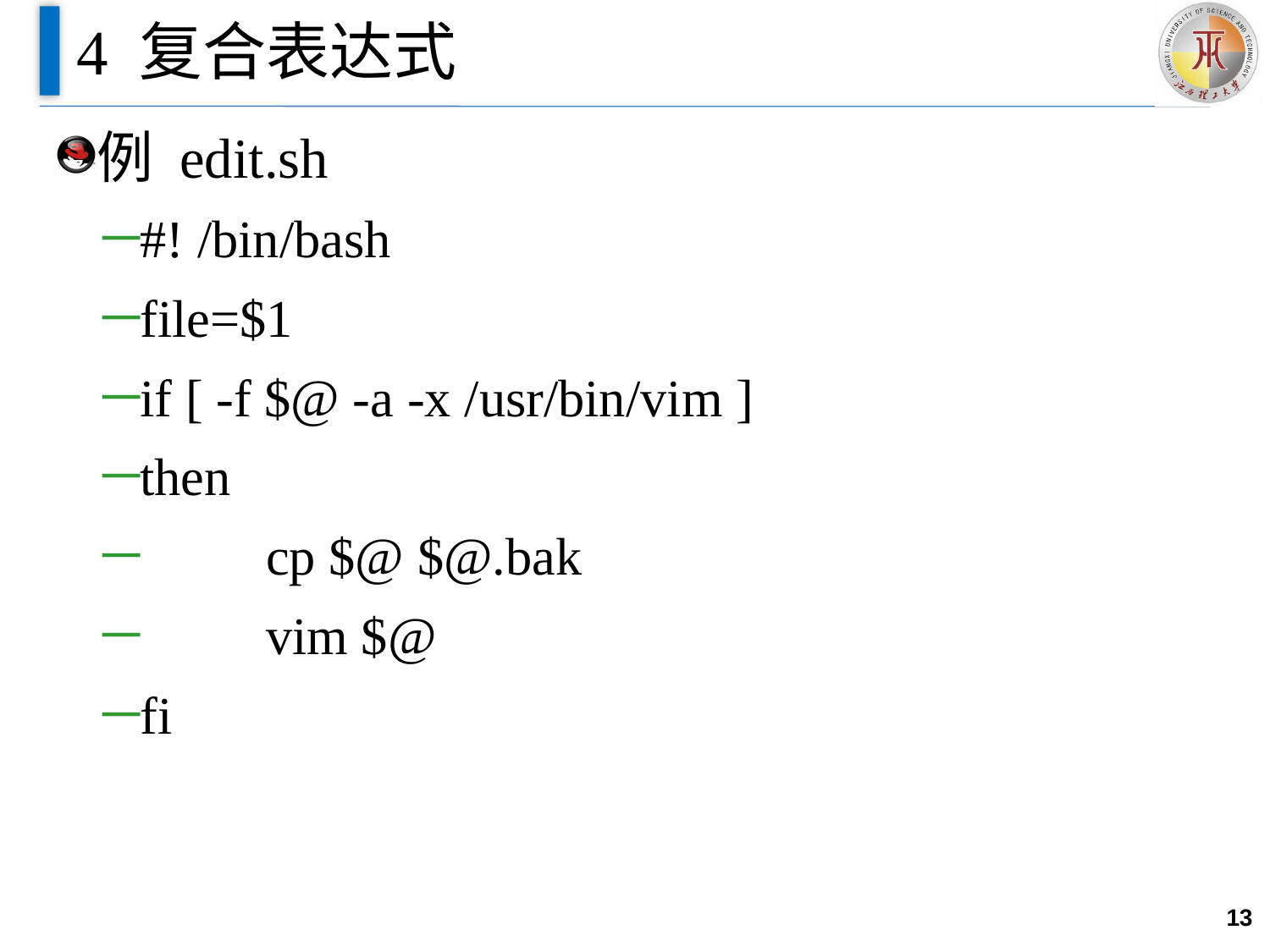

# 4 复合表达式
例 edit.sh
#! /bin/bash
file=$1
if [ -f $@ -a -x /usr/bin/vim ]
then
	cp $@ $@.bak
	vim $@
fi
13